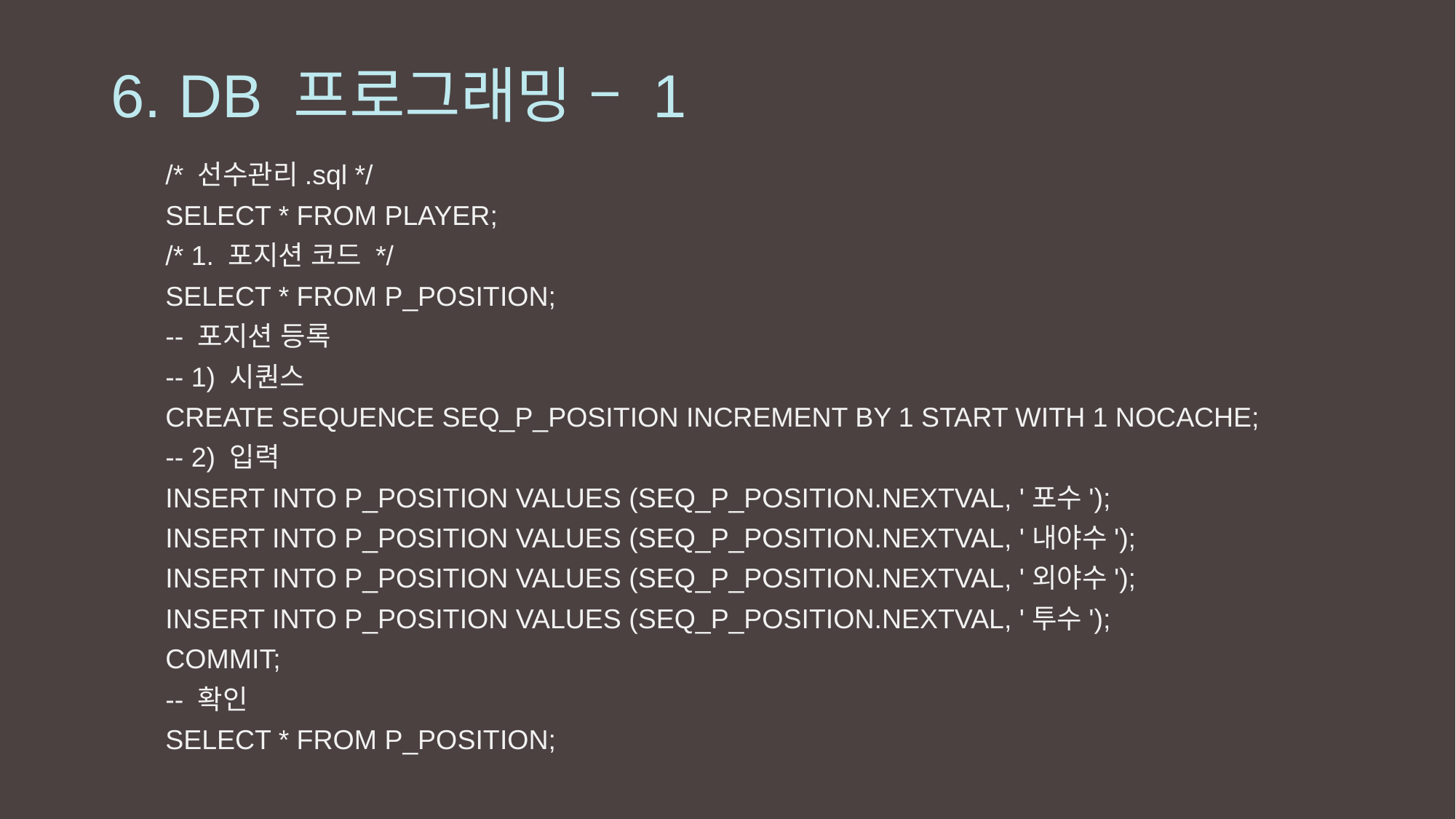

# 6. DB 프로그래밍 – 1
/* 선수관리.sql */
SELECT * FROM PLAYER;
/* 1. 포지션 코드 */
SELECT * FROM P_POSITION;
-- 포지션 등록
-- 1) 시퀀스
CREATE SEQUENCE SEQ_P_POSITION INCREMENT BY 1 START WITH 1 NOCACHE;
-- 2) 입력
INSERT INTO P_POSITION VALUES (SEQ_P_POSITION.NEXTVAL, '포수');
INSERT INTO P_POSITION VALUES (SEQ_P_POSITION.NEXTVAL, '내야수');
INSERT INTO P_POSITION VALUES (SEQ_P_POSITION.NEXTVAL, '외야수');
INSERT INTO P_POSITION VALUES (SEQ_P_POSITION.NEXTVAL, '투수');
COMMIT;
-- 확인
SELECT * FROM P_POSITION;